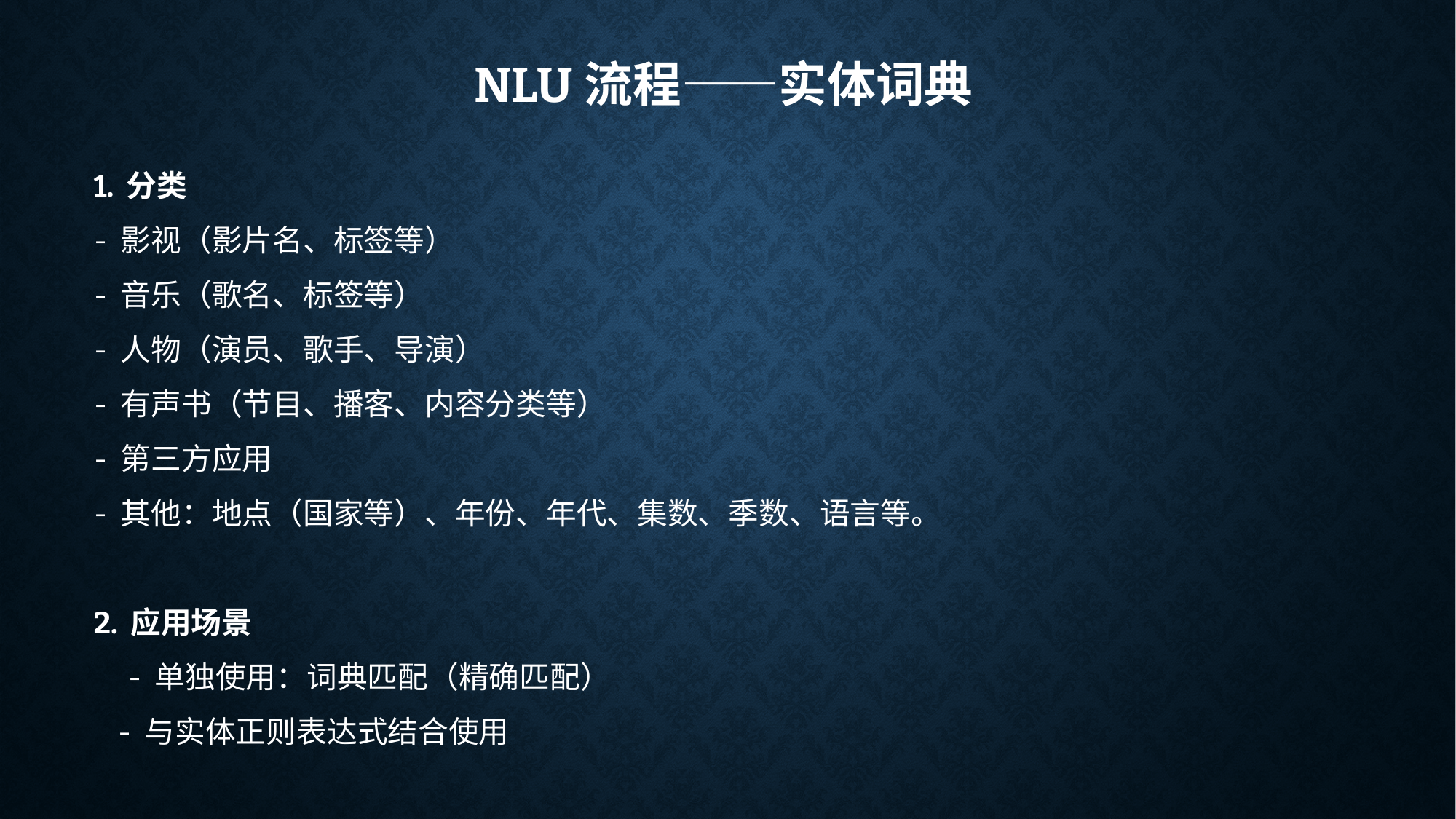

NLU流程——实体词典
1. 分类
- 影视（影片名、标签等）
- 音乐（歌名、标签等）
- 人物（演员、歌手、导演）
- 有声书（节目、播客、内容分类等）
- 第三方应用
- 其他：地点（国家等）、年份、年代、集数、季数、语言等。

2. 应用场景
    - 单独使用：词典匹配（精确匹配）
    - 与实体正则表达式结合使用